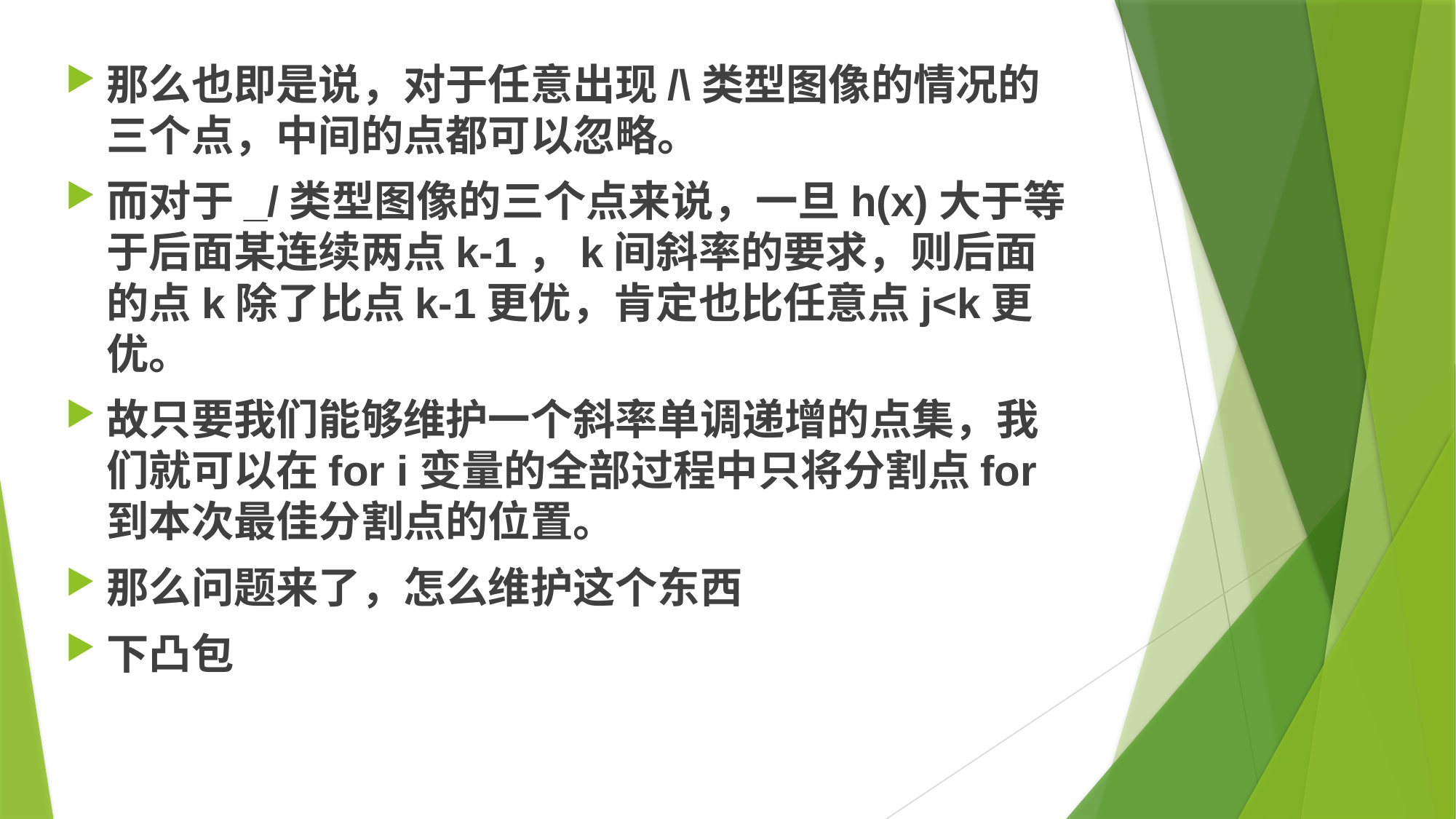

那么也即是说，对于任意出现/\类型图像的情况的三个点，中间的点都可以忽略。
而对于_/类型图像的三个点来说，一旦h(x)大于等于后面某连续两点k-1，k间斜率的要求，则后面的点k除了比点k-1更优，肯定也比任意点j<k更优。
故只要我们能够维护一个斜率单调递增的点集，我们就可以在for i变量的全部过程中只将分割点for到本次最佳分割点的位置。
那么问题来了，怎么维护这个东西
下凸包